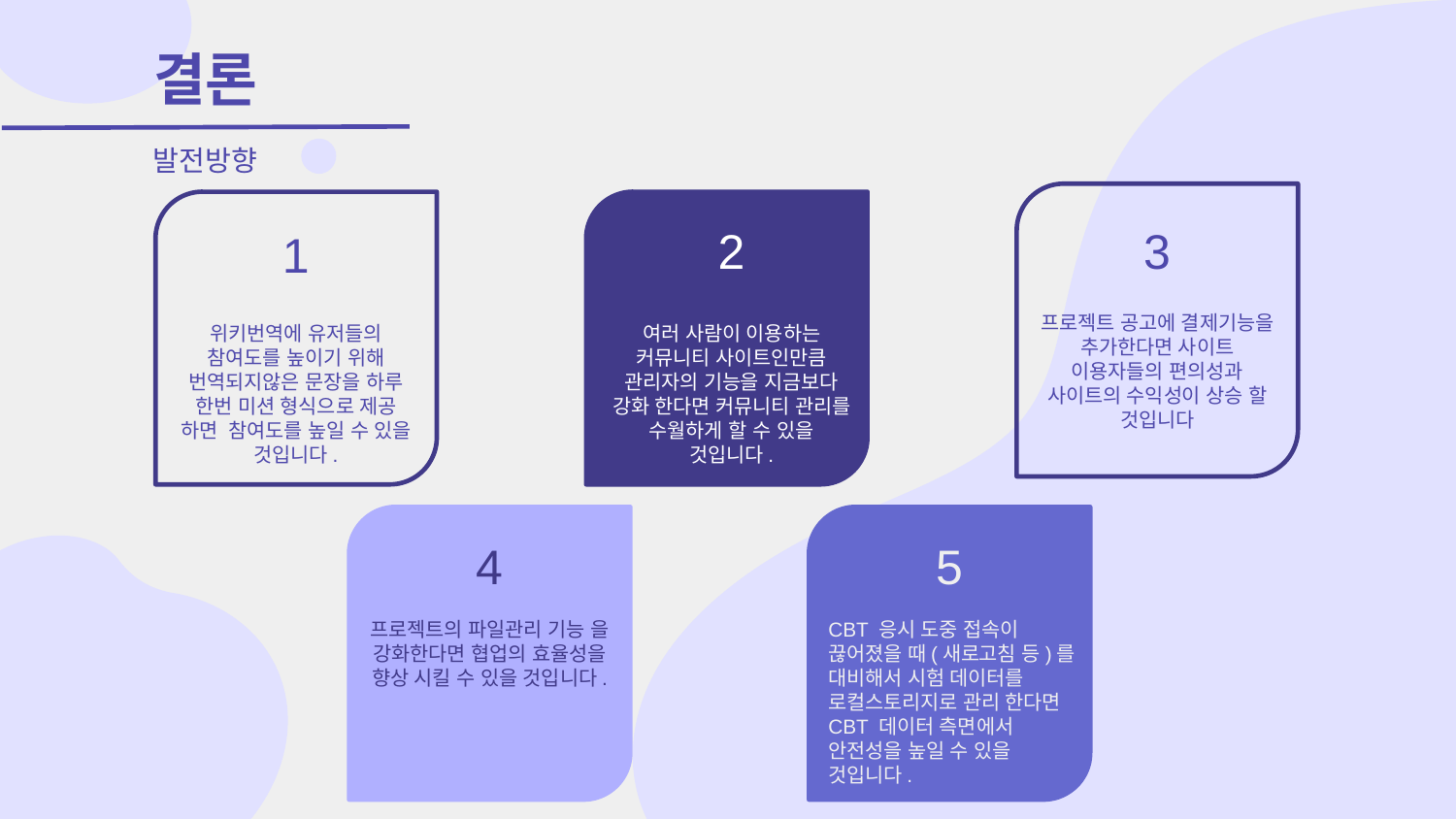

결론
발전방향

3
2
1
프로젝트 공고에 결제기능을 추가한다면 사이트 이용자들의 편의성과 사이트의 수익성이 상승 할 것입니다
위키번역에 유저들의 참여도를 높이기 위해 번역되지않은 문장을 하루 한번 미션 형식으로 제공 하면  참여도를 높일 수 있을 것입니다.
여러 사람이 이용하는 커뮤니티 사이트인만큼 관리자의 기능을 지금보다 강화 한다면 커뮤니티 관리를 수월하게 할 수 있을 것입니다.

5
4
CBT 응시 도중 접속이 끊어졌을 때(새로고침 등)를 대비해서 시험 데이터를 로컬스토리지로 관리 한다면 CBT 데이터 측면에서 안전성을 높일 수 있을 것입니다.
프로젝트의 파일관리 기능 을 강화한다면 협업의 효율성을 향상 시킬 수 있을 것입니다.